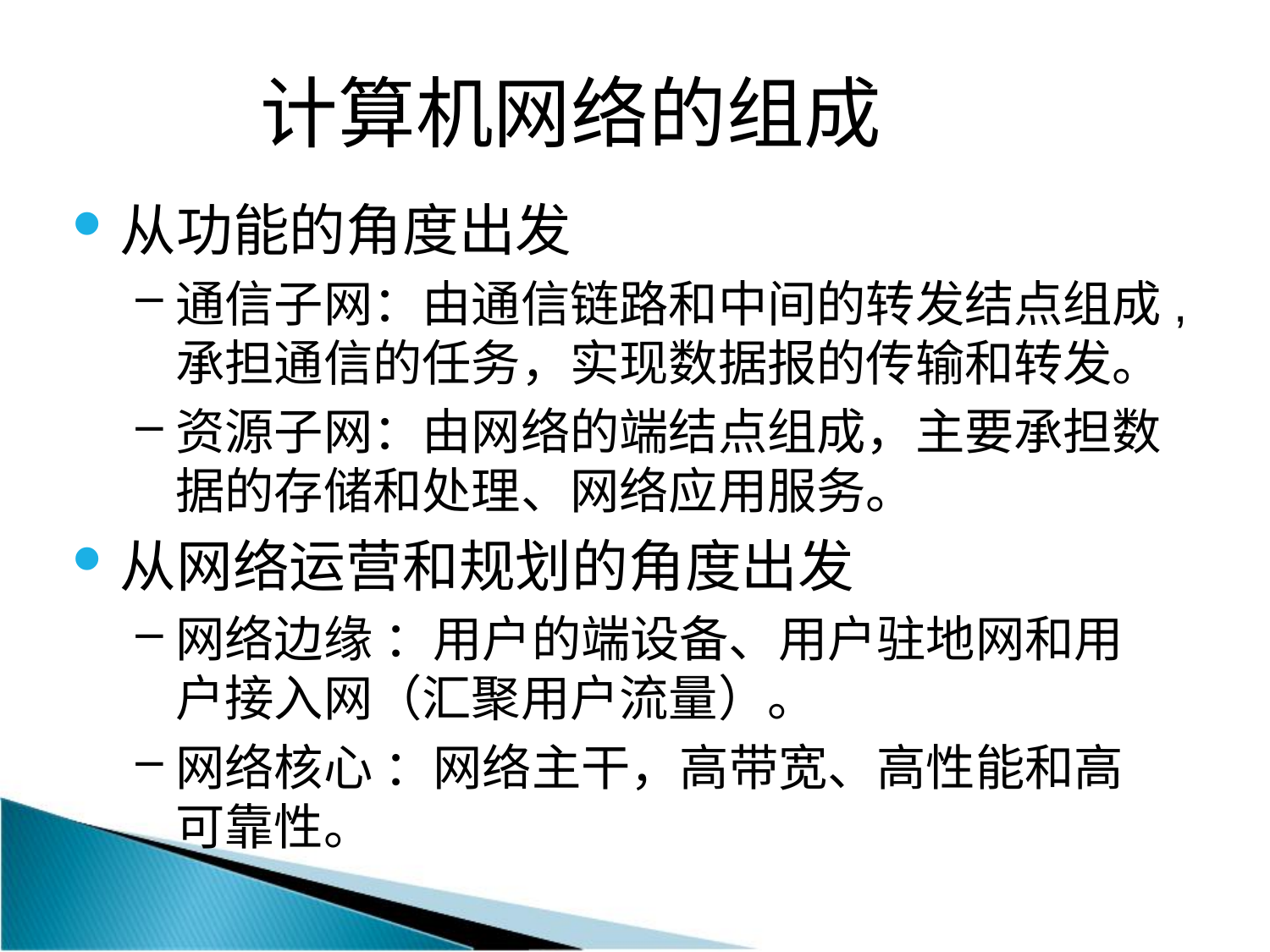

计算机网络的组成
从功能的角度出发
通信子网：由通信链路和中间的转发结点组成,承担通信的任务，实现数据报的传输和转发。
资源子网：由网络的端结点组成，主要承担数据的存储和处理、网络应用服务。
从网络运营和规划的角度出发
网络边缘 ：用户的端设备、用户驻地网和用户接入网（汇聚用户流量）。
网络核心 ：网络主干，高带宽、高性能和高可靠性。